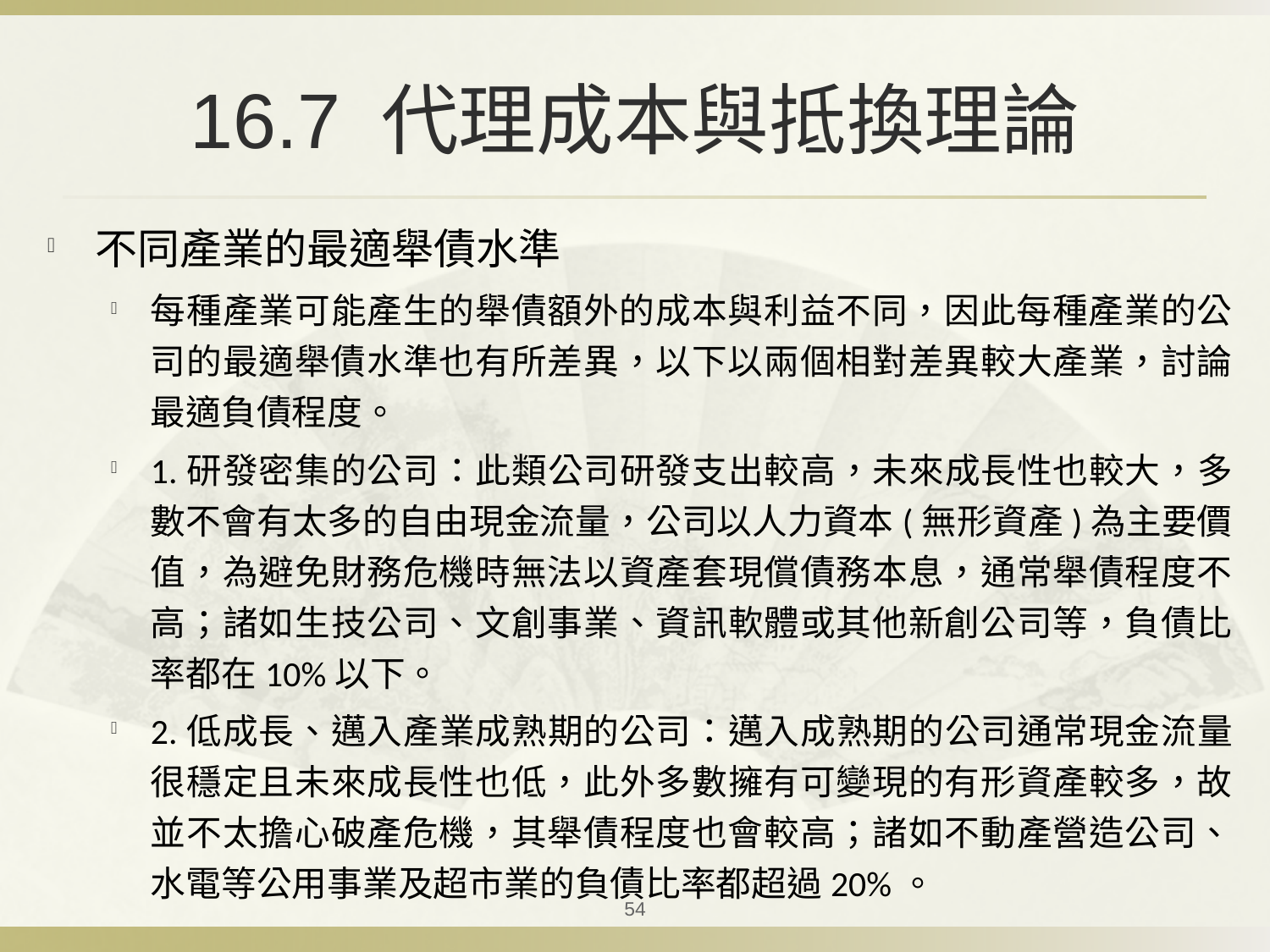

# 16.7 代理成本與抵換理論
不同產業的最適舉債水準
每種產業可能產生的舉債額外的成本與利益不同，因此每種產業的公司的最適舉債水準也有所差異，以下以兩個相對差異較大產業，討論最適負債程度。
1.研發密集的公司：此類公司研發支出較高，未來成長性也較大，多數不會有太多的自由現金流量，公司以人力資本(無形資產)為主要價值，為避免財務危機時無法以資產套現償債務本息，通常舉債程度不高；諸如生技公司、文創事業、資訊軟體或其他新創公司等，負債比率都在10%以下。
2.低成長、邁入產業成熟期的公司：邁入成熟期的公司通常現金流量很穩定且未來成長性也低，此外多數擁有可變現的有形資產較多，故並不太擔心破產危機，其舉債程度也會較高；諸如不動產營造公司、水電等公用事業及超市業的負債比率都超過20%。
54